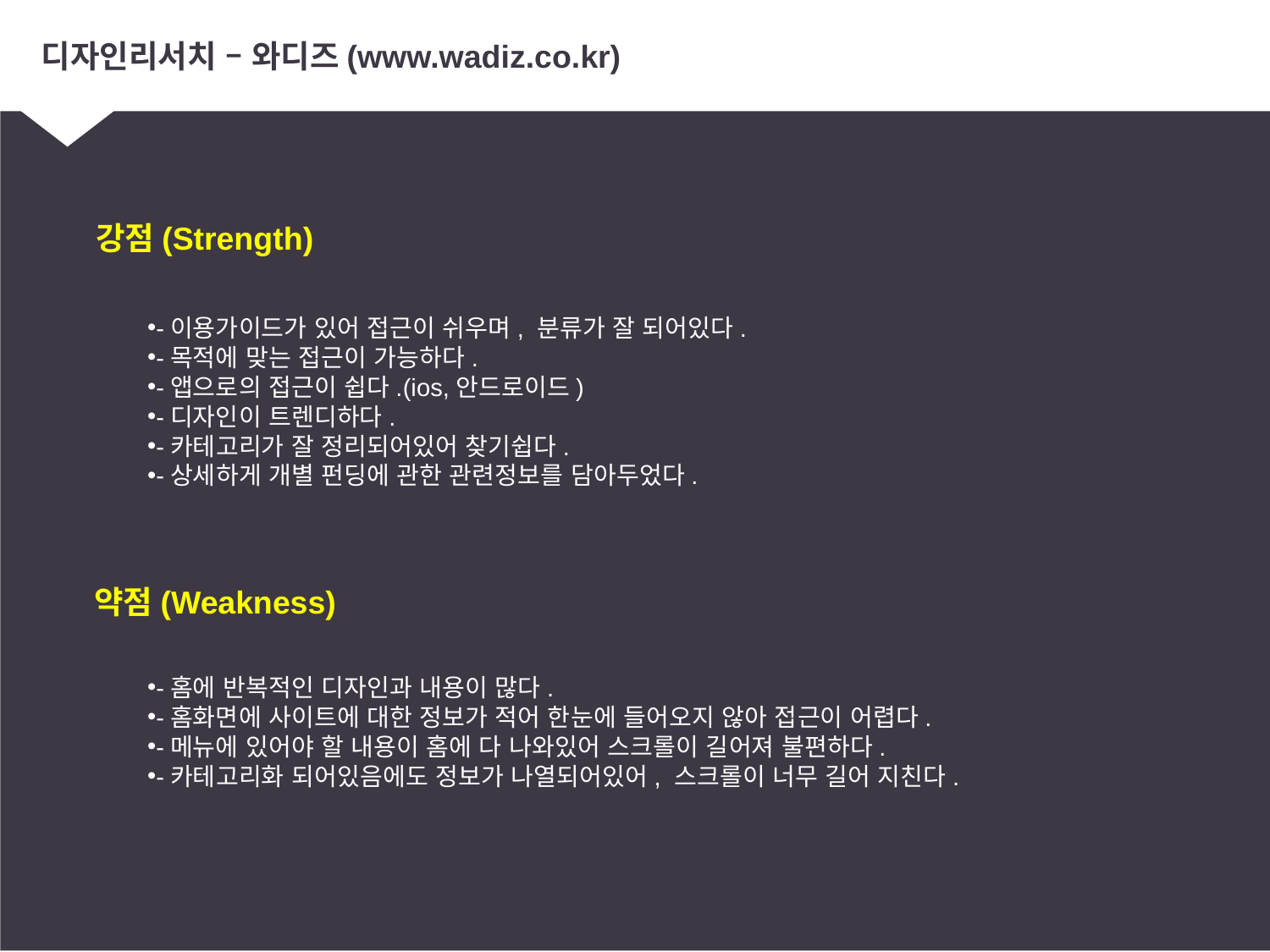

# 디자인리서치 – 와디즈(www.wadiz.co.kr)
강점(Strength)
-이용가이드가 있어 접근이 쉬우며, 분류가 잘 되어있다.
-목적에 맞는 접근이 가능하다.
-앱으로의 접근이 쉽다.(ios,안드로이드)
-디자인이 트렌디하다.
-카테고리가 잘 정리되어있어 찾기쉽다.
-상세하게 개별 펀딩에 관한 관련정보를 담아두었다.
약점(Weakness)
-홈에 반복적인 디자인과 내용이 많다.
-홈화면에 사이트에 대한 정보가 적어 한눈에 들어오지 않아 접근이 어렵다.
-메뉴에 있어야 할 내용이 홈에 다 나와있어 스크롤이 길어져 불편하다.
-카테고리화 되어있음에도 정보가 나열되어있어, 스크롤이 너무 길어 지친다.